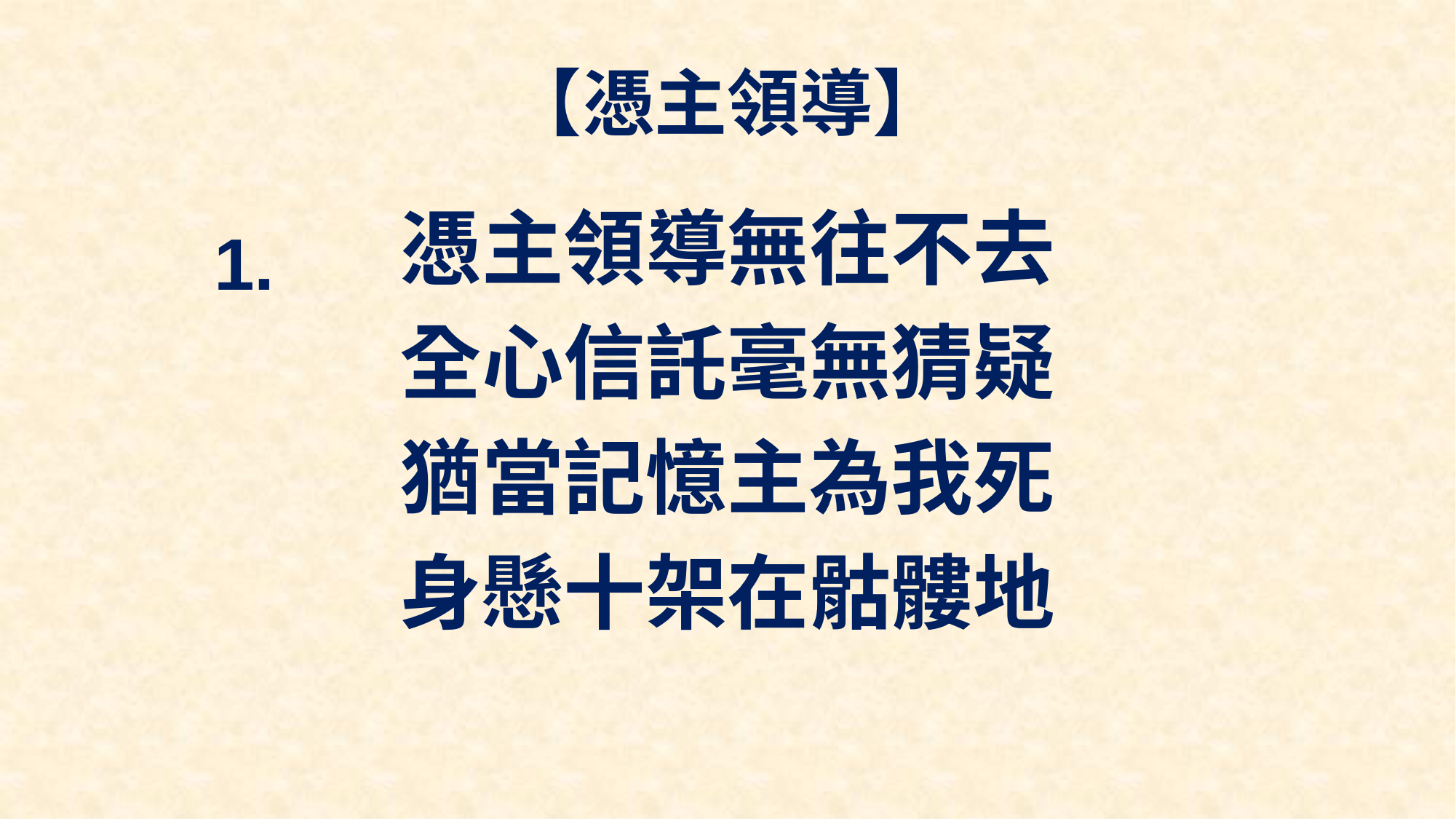

# 【憑主領導】
憑主領導無往不去
全心信託毫無猜疑
猶當記憶主為我死
身懸十架在骷髏地
1.